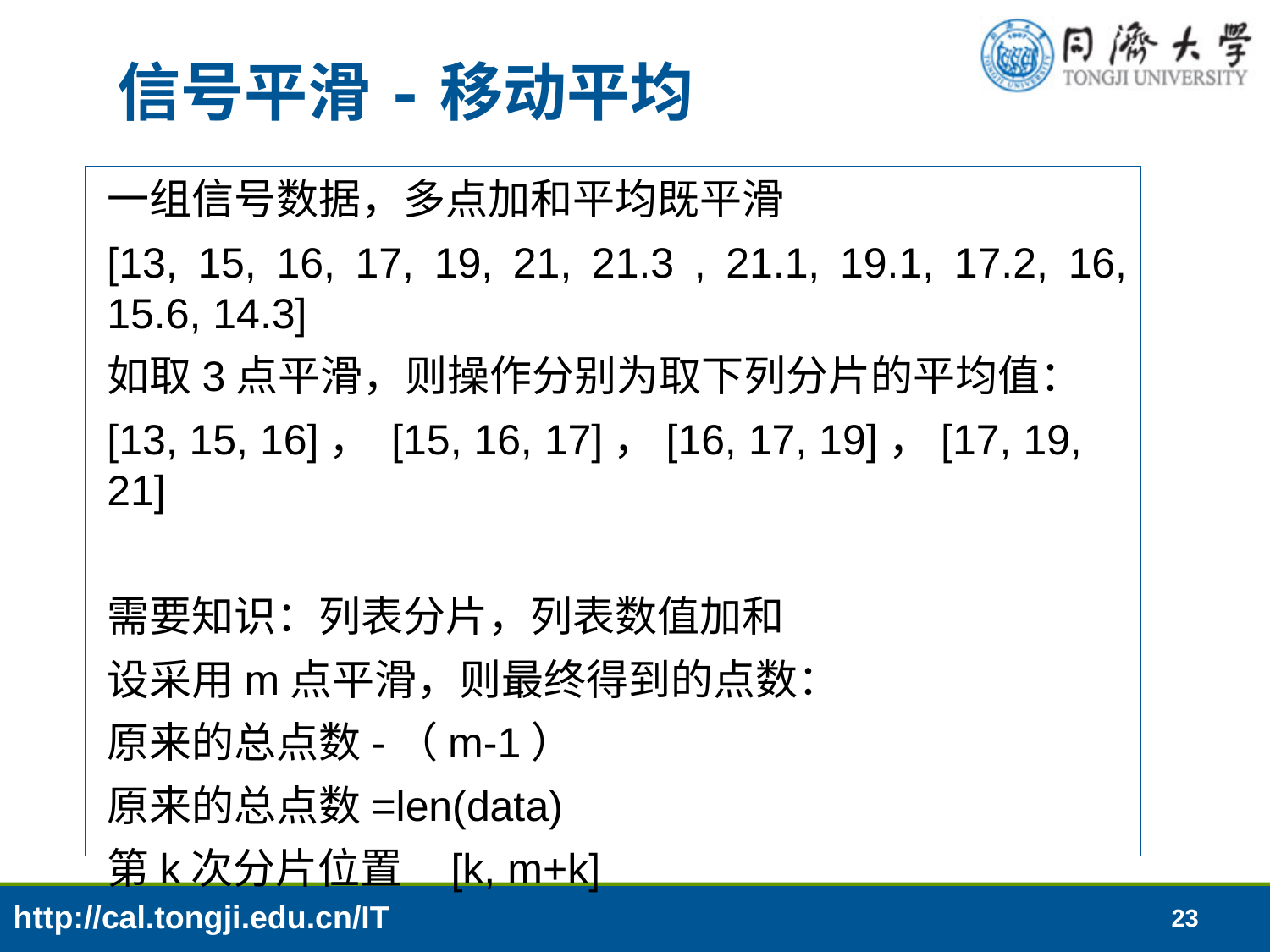

# 信号平滑-移动平均
一组信号数据，多点加和平均既平滑
[13, 15, 16, 17, 19, 21, 21.3 , 21.1, 19.1, 17.2, 16, 15.6, 14.3]
如取3点平滑，则操作分别为取下列分片的平均值：
[13, 15, 16]， [15, 16, 17]，[16, 17, 19]，[17, 19, 21]

需要知识：列表分片，列表数值加和
设采用m点平滑，则最终得到的点数：
原来的总点数-（m-1）
原来的总点数=len(data)
第k次分片位置    [k, m+k]